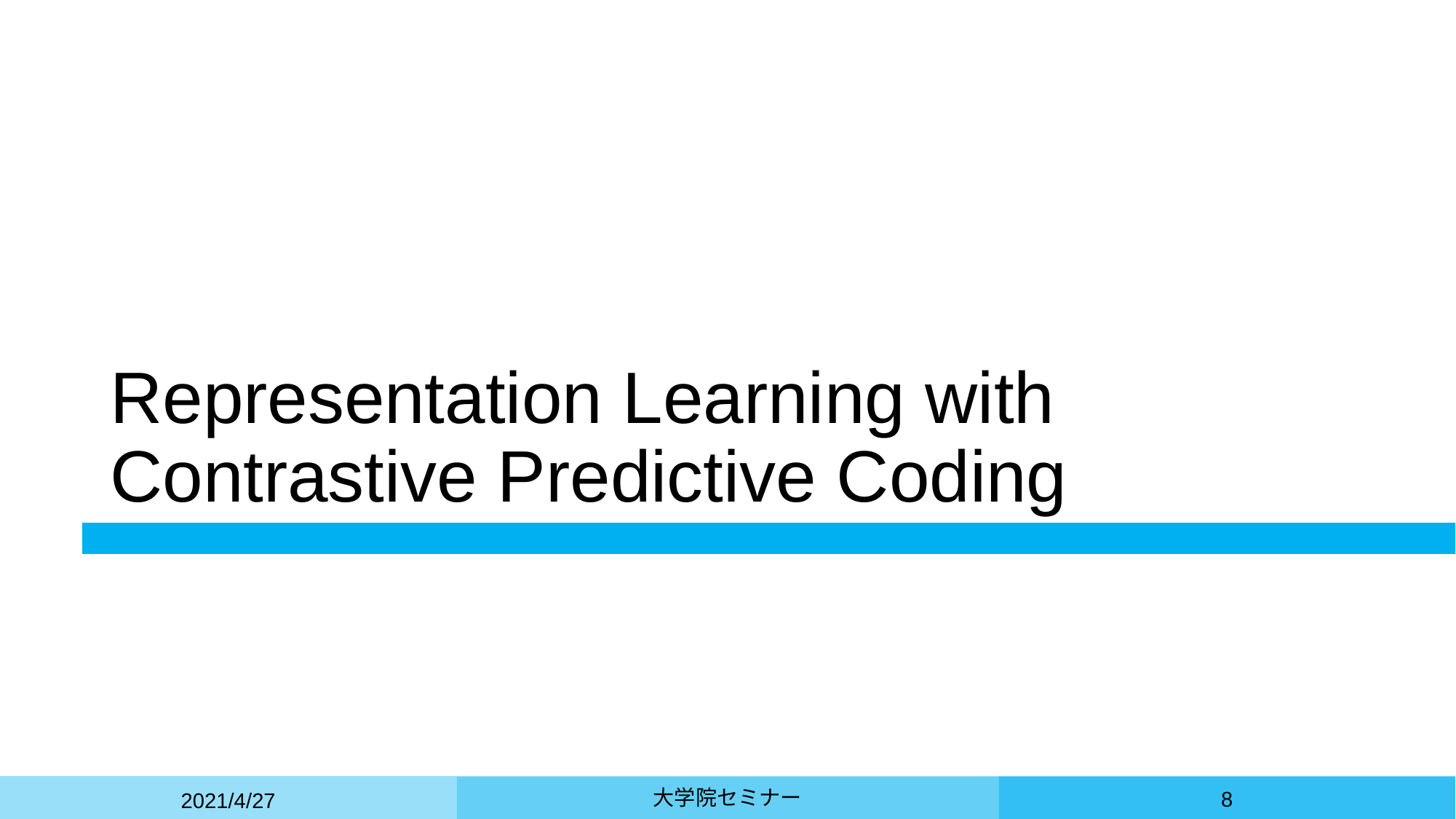

# Representation Learning with Contrastive Predictive Coding
大学院セミナー
8
2021/4/27